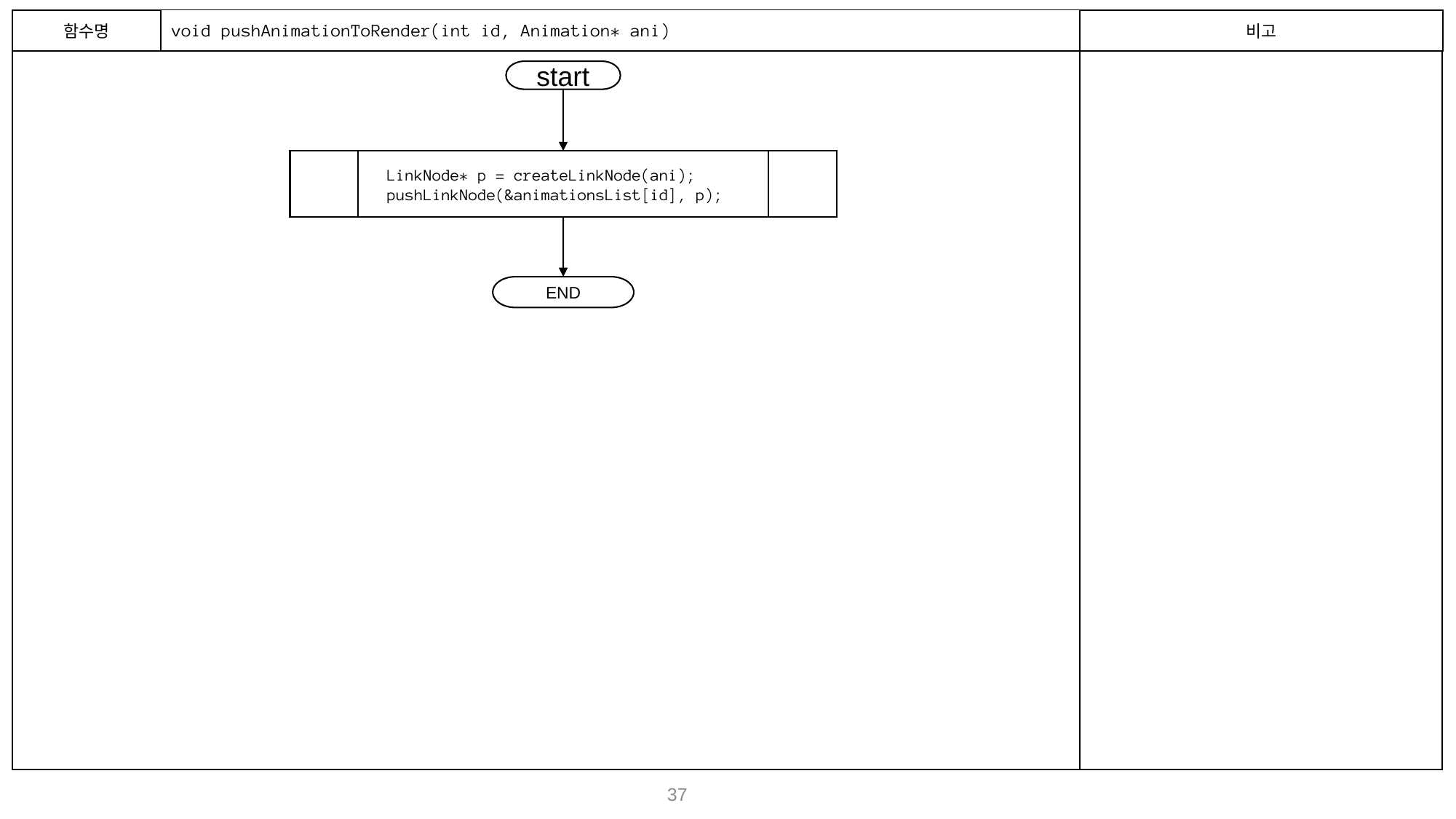

함수명
# void pushAnimationToRender(int id, Animation* ani)
비고

start
  LinkNode* p = createLinkNode(ani);
  pushLinkNode(&animationsList[id], p);
END
37